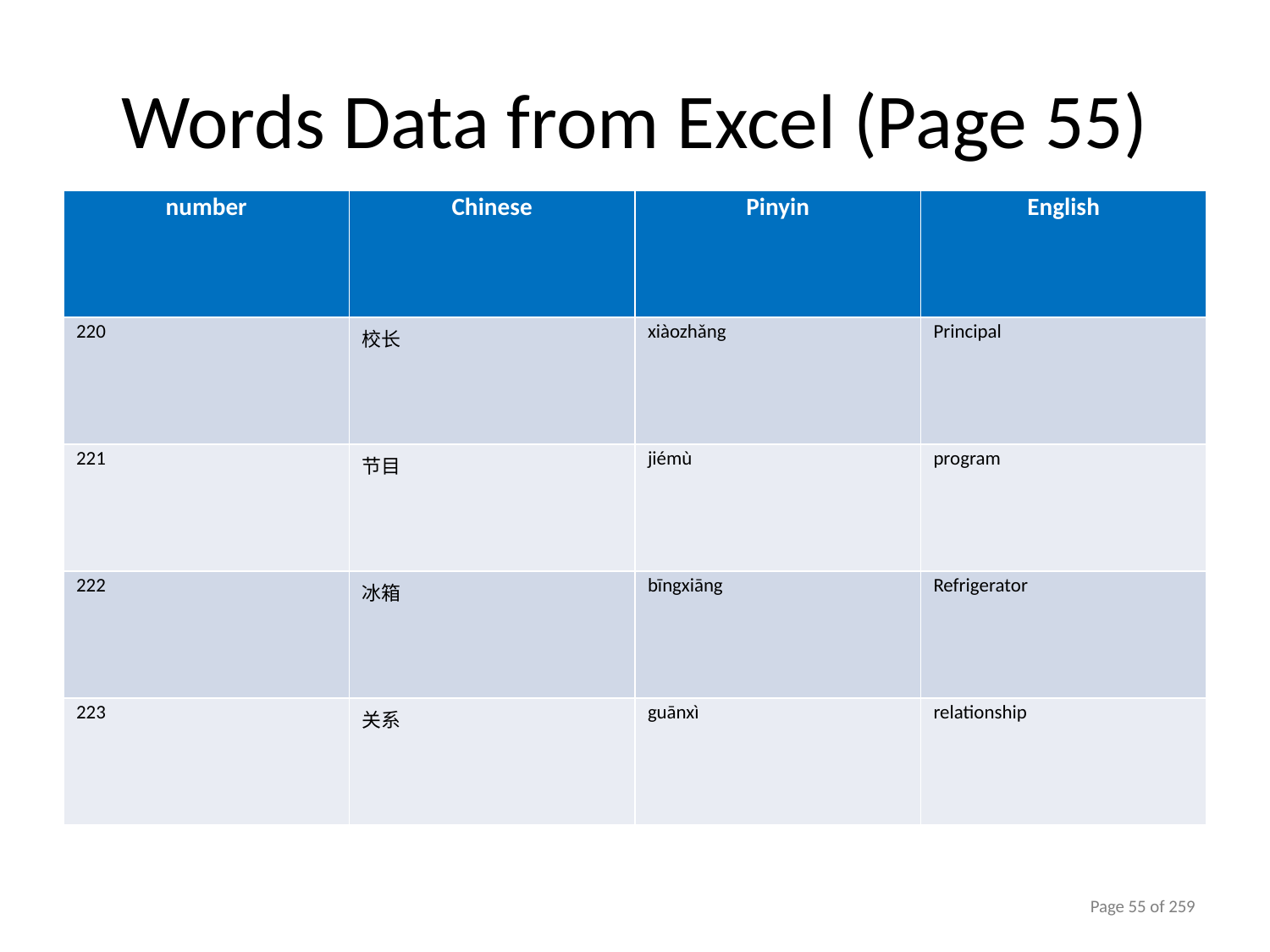

# Words Data from Excel (Page 55)
| number | Chinese | Pinyin | English |
| --- | --- | --- | --- |
| 220 | 校长 | xiàozhǎng | Principal |
| 221 | 节目 | jiémù | program |
| 222 | 冰箱 | bīngxiāng | Refrigerator |
| 223 | 关系 | guānxì | relationship |

Page 55 of 259